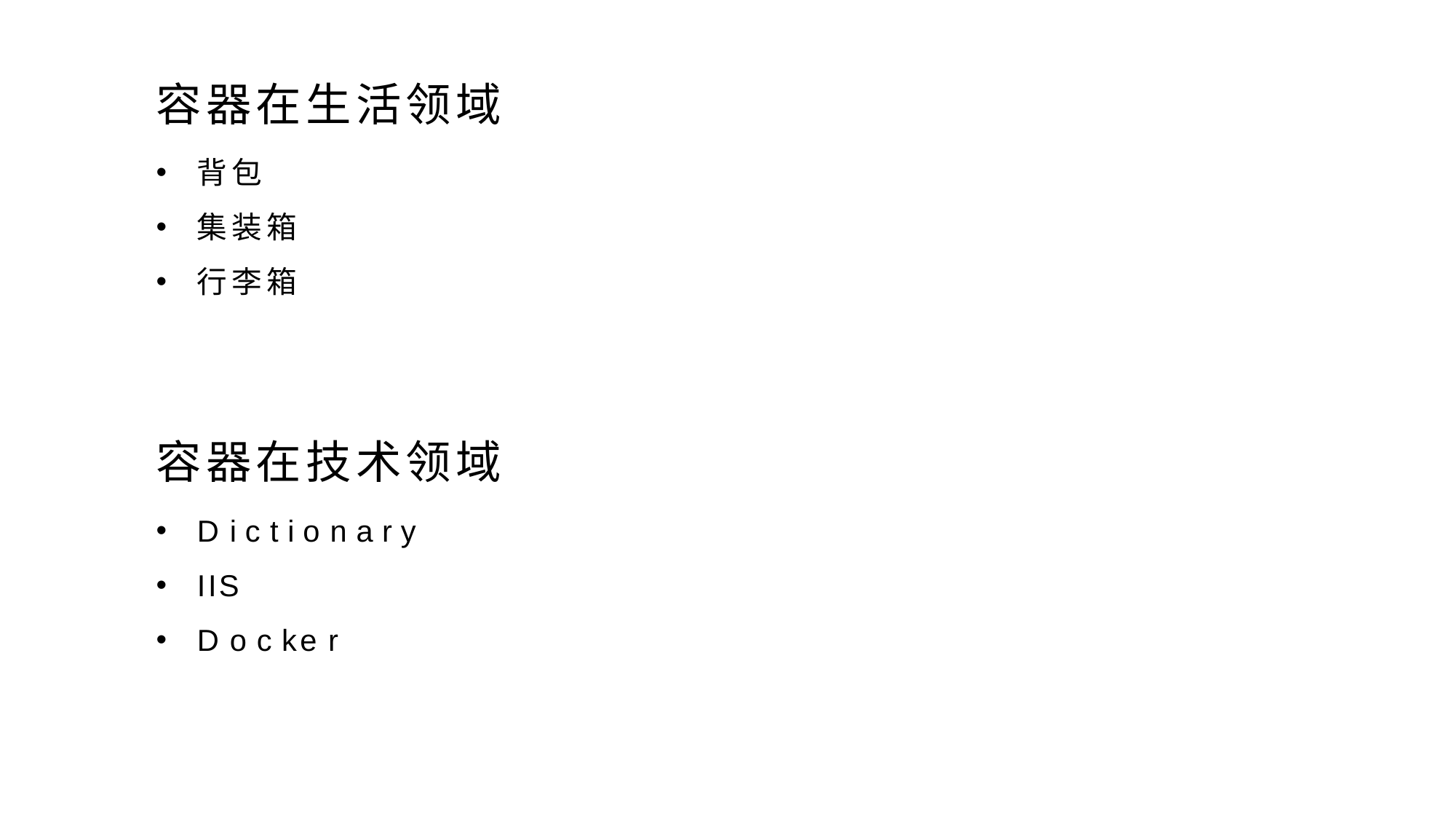

# 容器在生活领域
背包
集装箱
行李箱
容器在技术领域
D i c t i o n a r y
IIS
D o c ke r